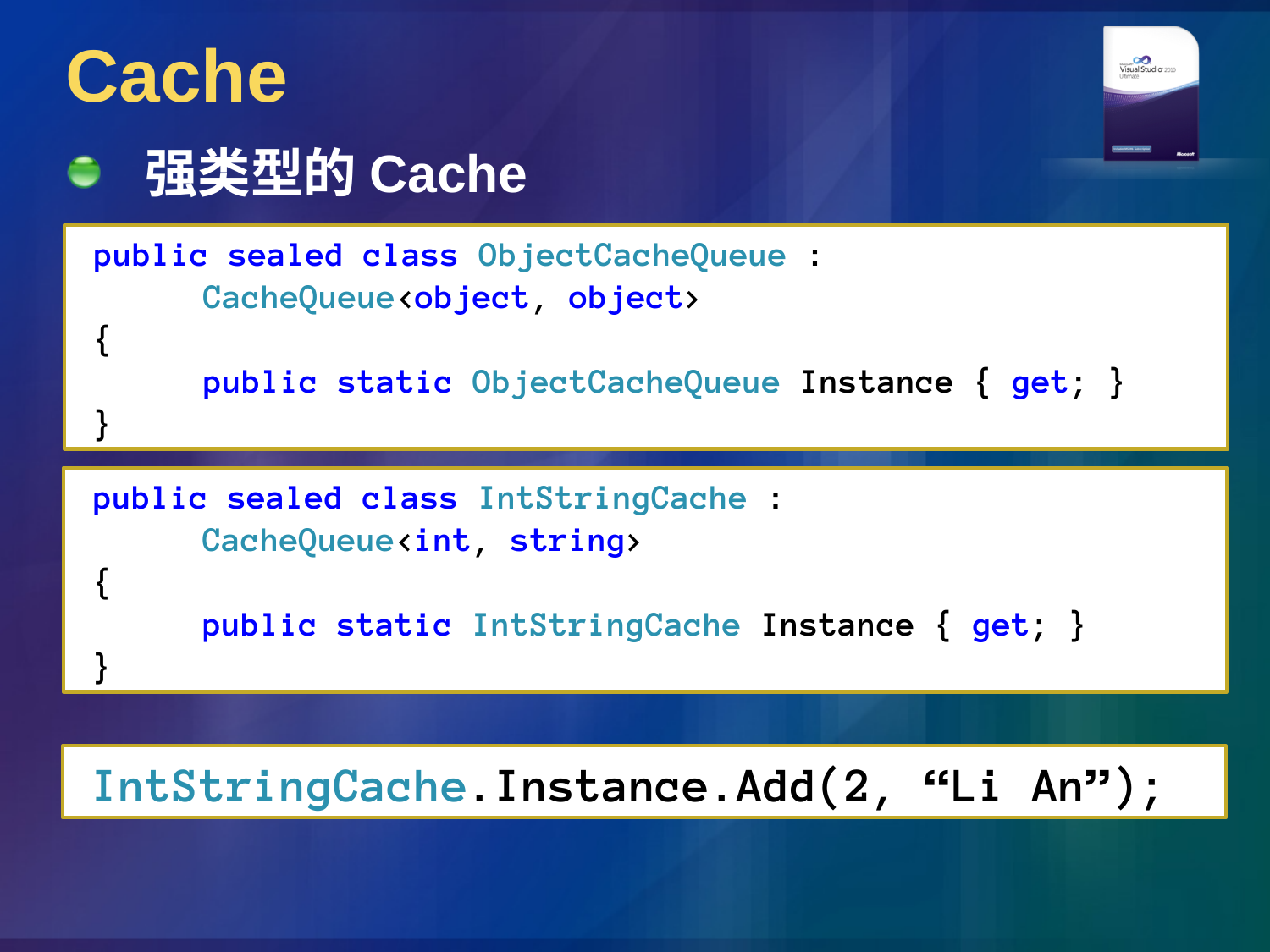

# Cache
强类型的Cache
public sealed class ObjectCacheQueue :
	CacheQueue<object, object>
{
	public static ObjectCacheQueue Instance { get; }
}
public sealed class IntStringCache :
	CacheQueue<int, string>
{
	public static IntStringCache Instance { get; }
}
IntStringCache.Instance.Add(2, “Li An”);